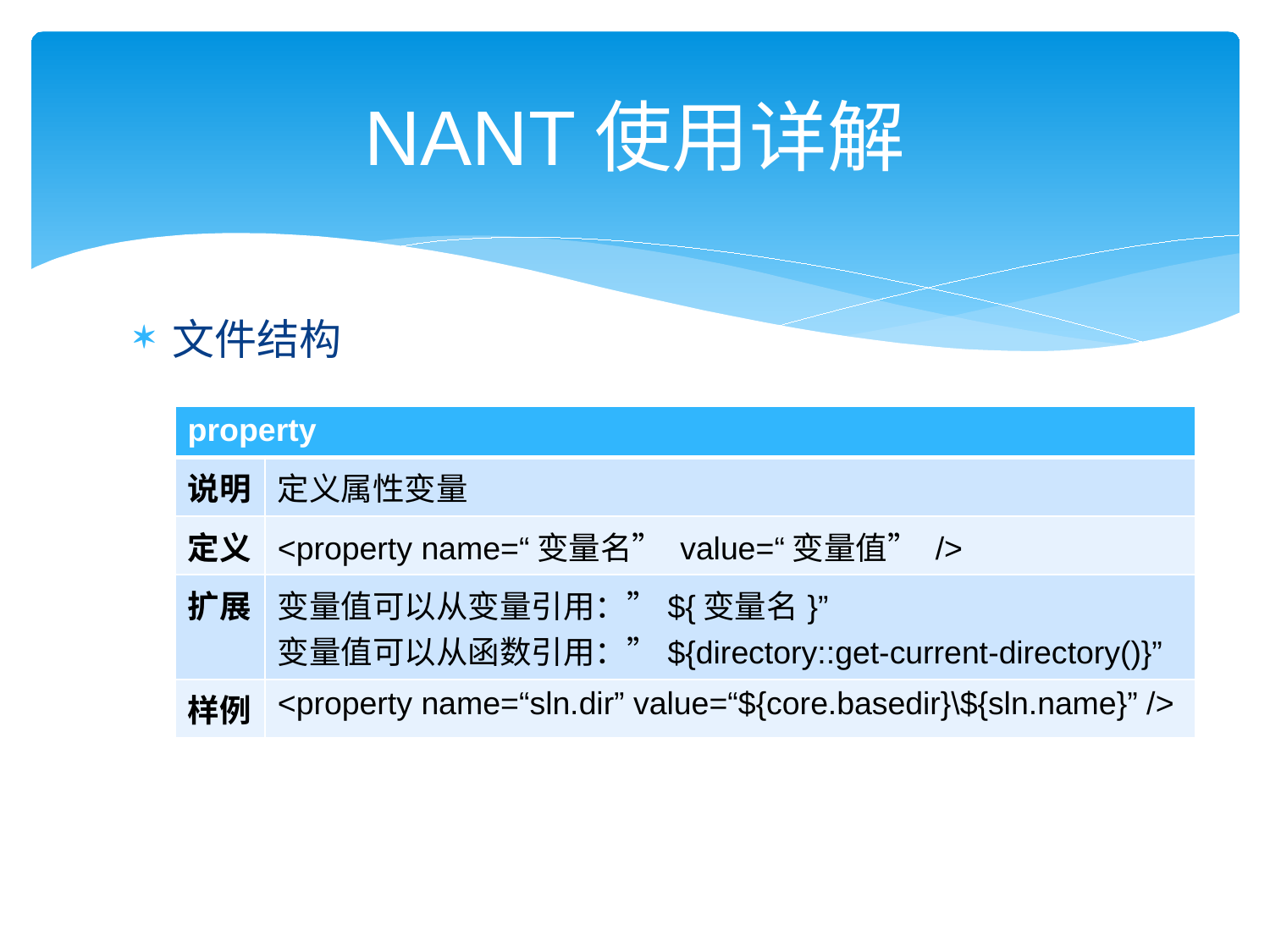

# NANT使用详解
文件结构

| property |  |
| --- | --- |
| 说明 | 定义属性变量 |
| 定义 | <property name=“变量名” value=“变量值” /> |
| 扩展 | 变量值可以从变量引用：”${变量名}” 变量值可以从函数引用：”${directory::get-current-directory()}” |
| 样例 | <property name=“sln.dir” value=“${core.basedir}\${sln.name}” /> |